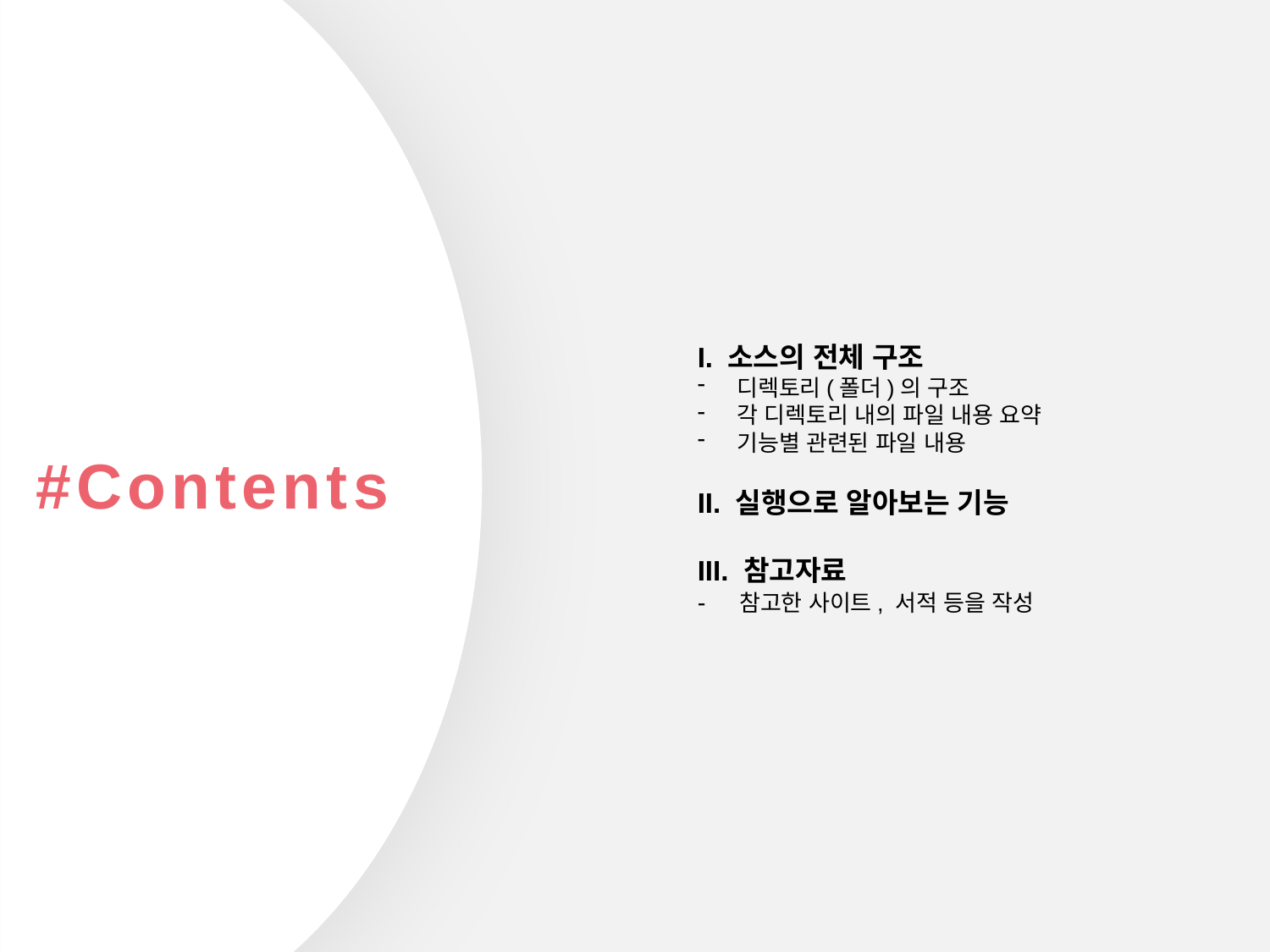

I. 소스의 전체 구조
디렉토리(폴더)의 구조
각 디렉토리 내의 파일 내용 요약
기능별 관련된 파일 내용

II. 실행으로 알아보는 기능

III. 참고자료
-    참고한 사이트, 서적 등을 작성

#Contents